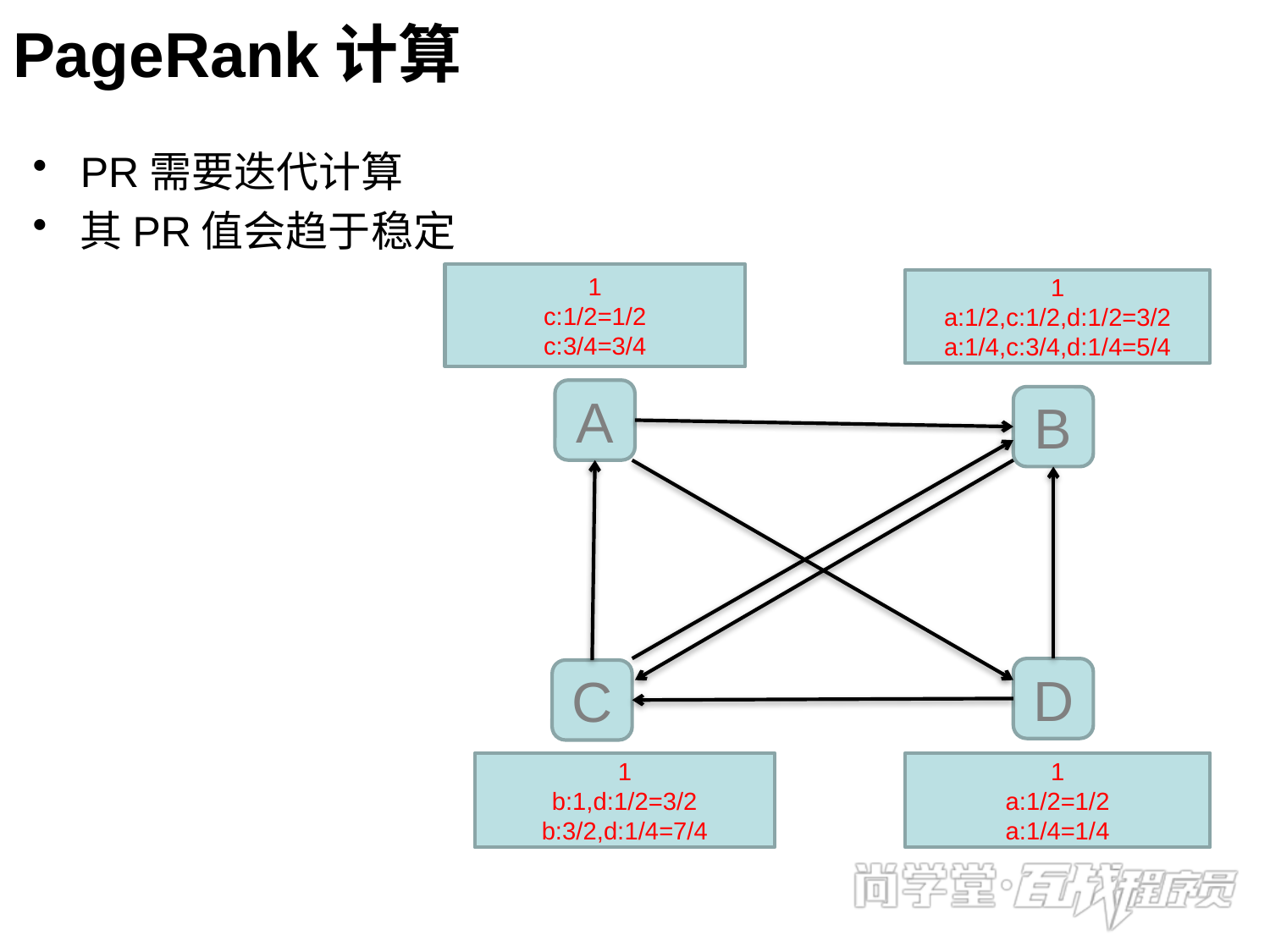

# PageRank计算
PR需要迭代计算
其PR值会趋于稳定

1
c:1/2=1/2
c:3/4=3/4
1
a:1/2,c:1/2,d:1/2=3/2
a:1/4,c:3/4,d:1/4=5/4
A
B
D
C
1
b:1,d:1/2=3/2
b:3/2,d:1/4=7/4
1
a:1/2=1/2
a:1/4=1/4